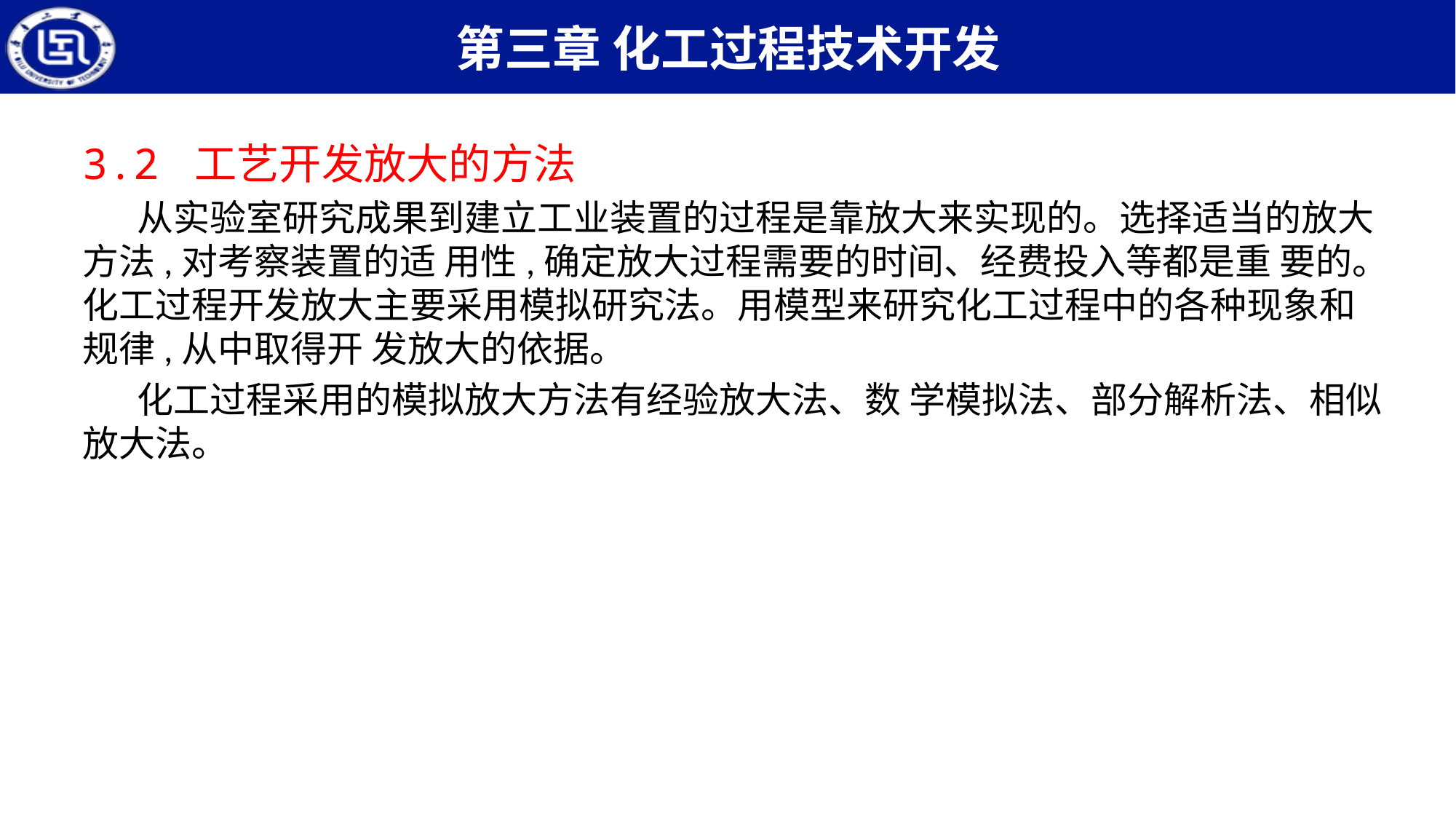

3.2 工艺开发放大的方法
从实验室研究成果到建立工业装置的过程是靠放大来实现的。选择适当的放大方法,对考察装置的适 用性,确定放大过程需要的时间、经费投入等都是重 要的。化工过程开发放大主要采用模拟研究法。用模型来研究化工过程中的各种现象和规律,从中取得开 发放大的依据。
化工过程采用的模拟放大方法有经验放大法、数 学模拟法、部分解析法、相似放大法。